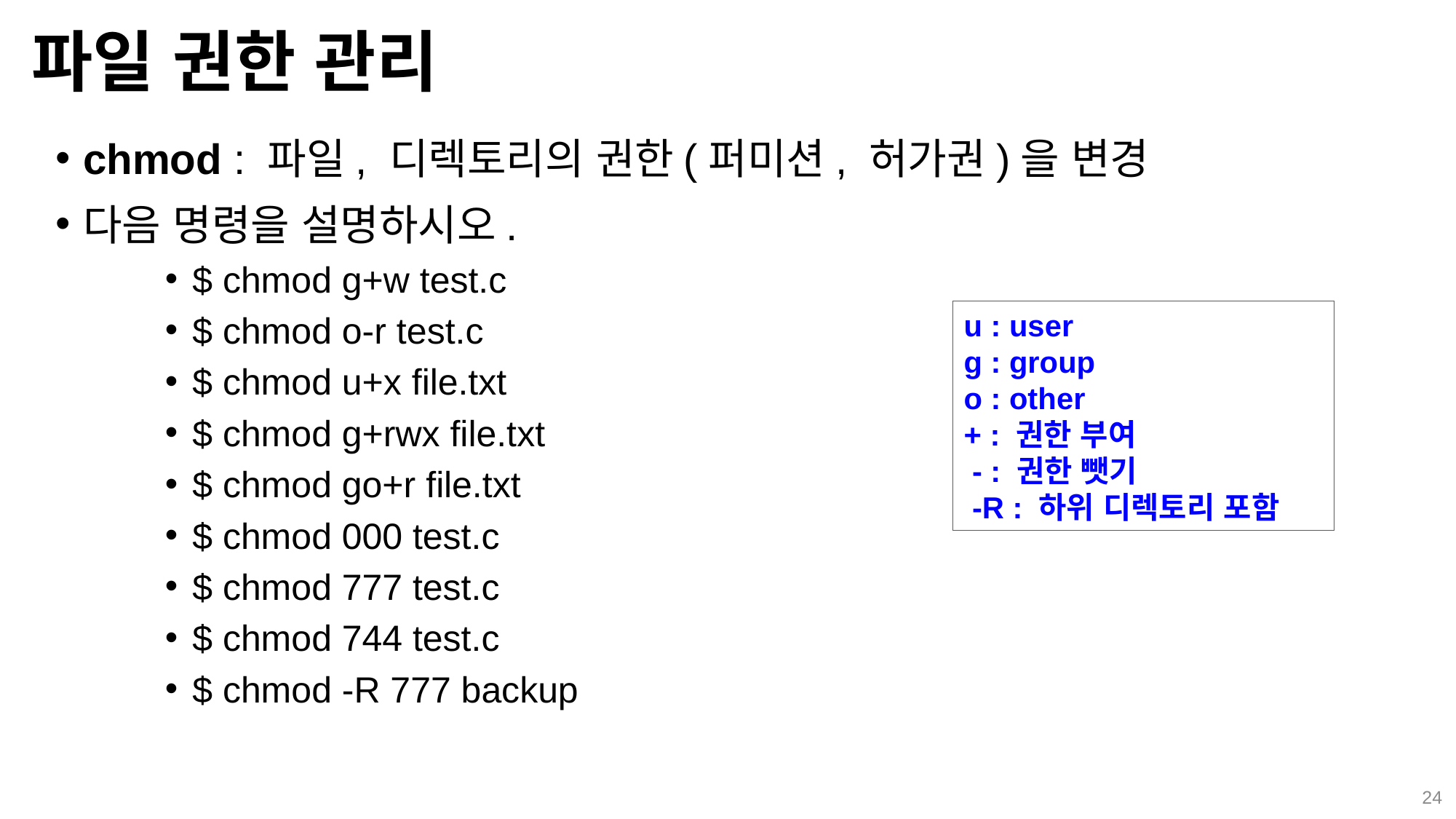

# 파일 권한 관리
chmod : 파일, 디렉토리의 권한(퍼미션, 허가권)을 변경
다음 명령을 설명하시오.
$ chmod g+w test.c
$ chmod o-r test.c
$ chmod u+x file.txt
$ chmod g+rwx file.txt
$ chmod go+r file.txt
$ chmod 000 test.c
$ chmod 777 test.c
$ chmod 744 test.c
$ chmod -R 777 backup
u : user
g : group
o : other
+ : 권한 부여
 - : 권한 뺏기
 -R : 하위 디렉토리 포함
24